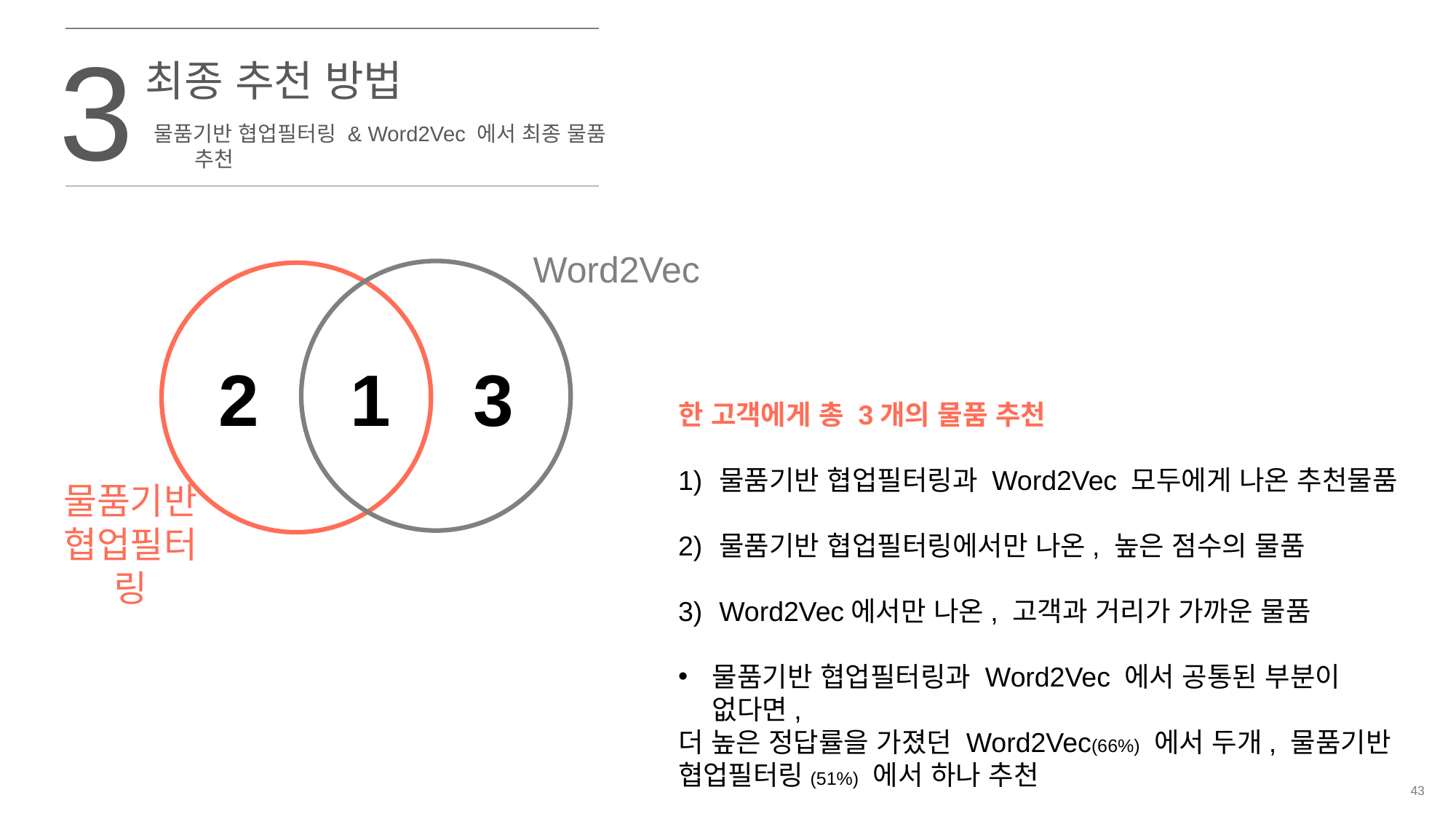

3
최종 추천 방법
물품기반 협업필터링 & Word2Vec 에서 최종 물품 추천
Word2Vec

2
1
3
한 고객에게 총 3개의 물품 추천

물품기반 협업필터링과 Word2Vec 모두에게 나온 추천물품

물품기반 협업필터링에서만 나온, 높은 점수의 물품

Word2Vec에서만 나온, 고객과 거리가 가까운 물품

물품기반 협업필터링과 Word2Vec 에서 공통된 부분이 없다면,
더 높은 정답률을 가졌던 Word2Vec(66%) 에서 두개, 물품기반 협업필터링(51%) 에서 하나 추천
물품기반 협업필터링